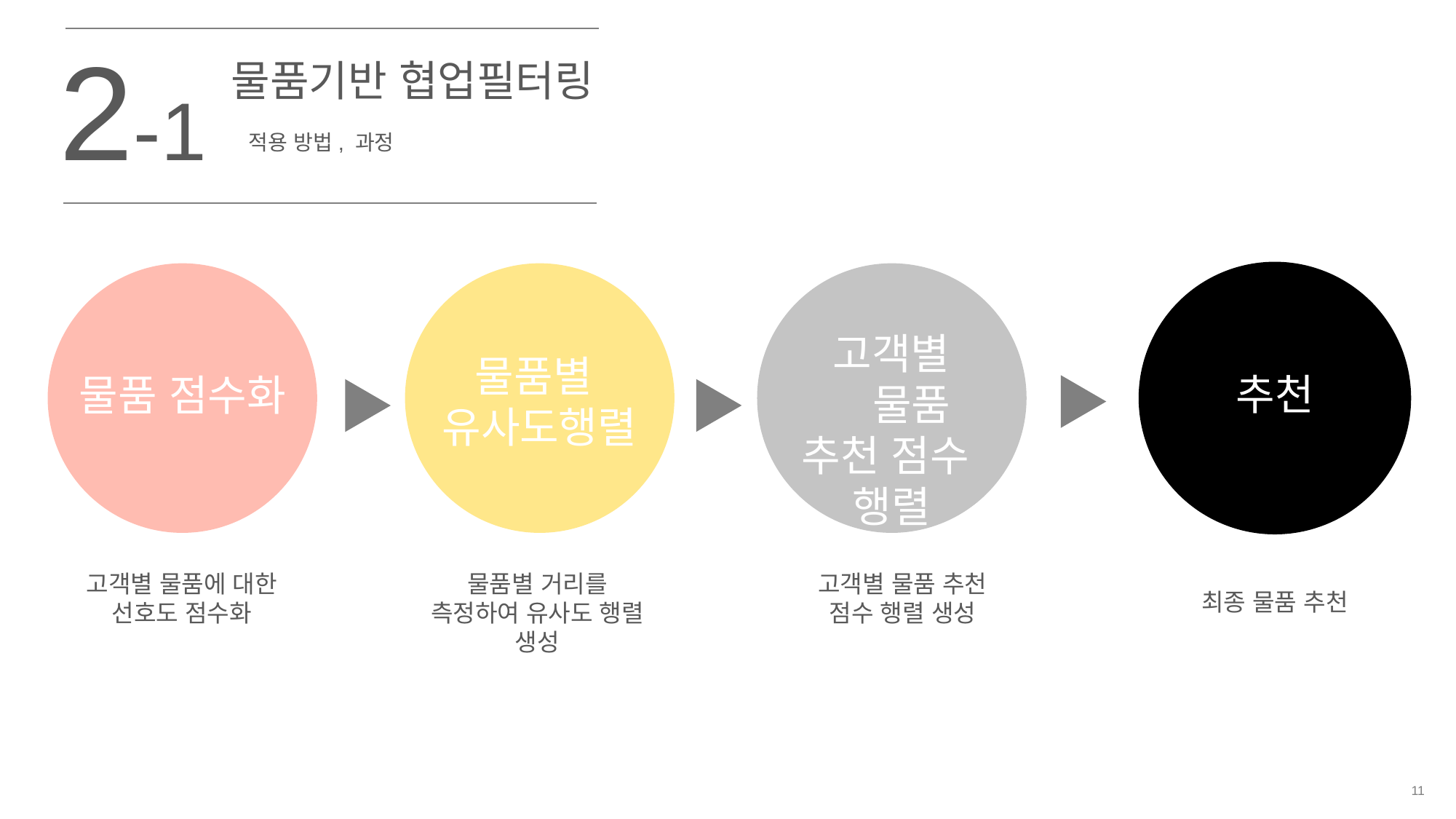

2-1
물품기반 협업필터링
적용 방법, 과정

고객별 물품
추천 점수
행렬
물품별
유사도행렬
추천
물품 점수화

고객별 물품에 대한 선호도 점수화
물품별 거리를 측정하여 유사도 행렬 생성
고객별 물품 추천
점수 행렬 생성
최종 물품 추천